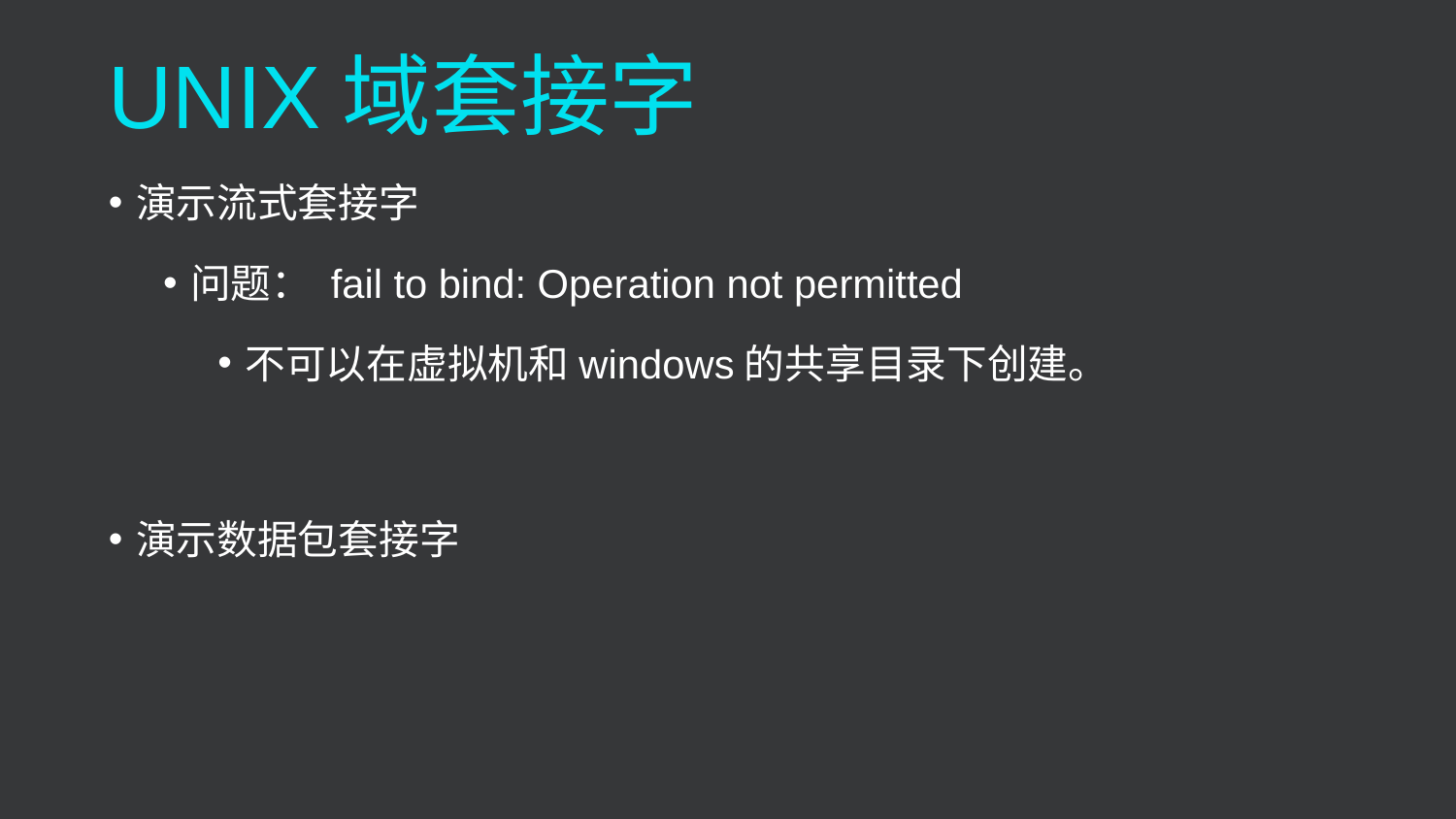

# UNIX域套接字
演示流式套接字
问题： fail to bind: Operation not permitted
不可以在虚拟机和windows的共享目录下创建。

演示数据包套接字